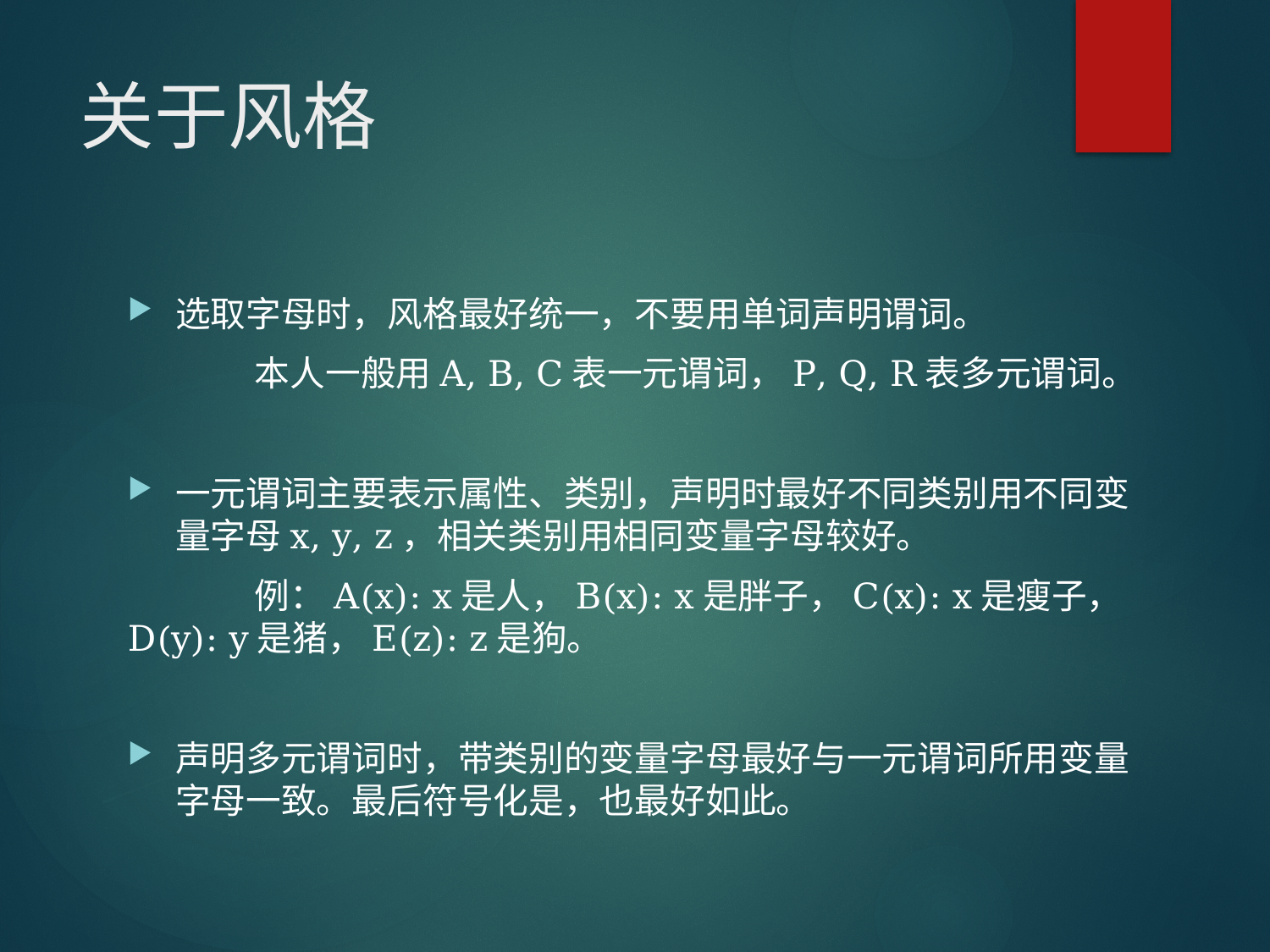

# 关于风格
选取字母时，风格最好统一，不要用单词声明谓词。
	本人一般用A, B, C表一元谓词，P, Q, R表多元谓词。

一元谓词主要表示属性、类别，声明时最好不同类别用不同变量字母x, y, z，相关类别用相同变量字母较好。
	例：A(x): x是人，B(x): x是胖子，C(x): x是瘦子，D(y): y是猪，E(z): z是狗。

声明多元谓词时，带类别的变量字母最好与一元谓词所用变量字母一致。最后符号化是，也最好如此。